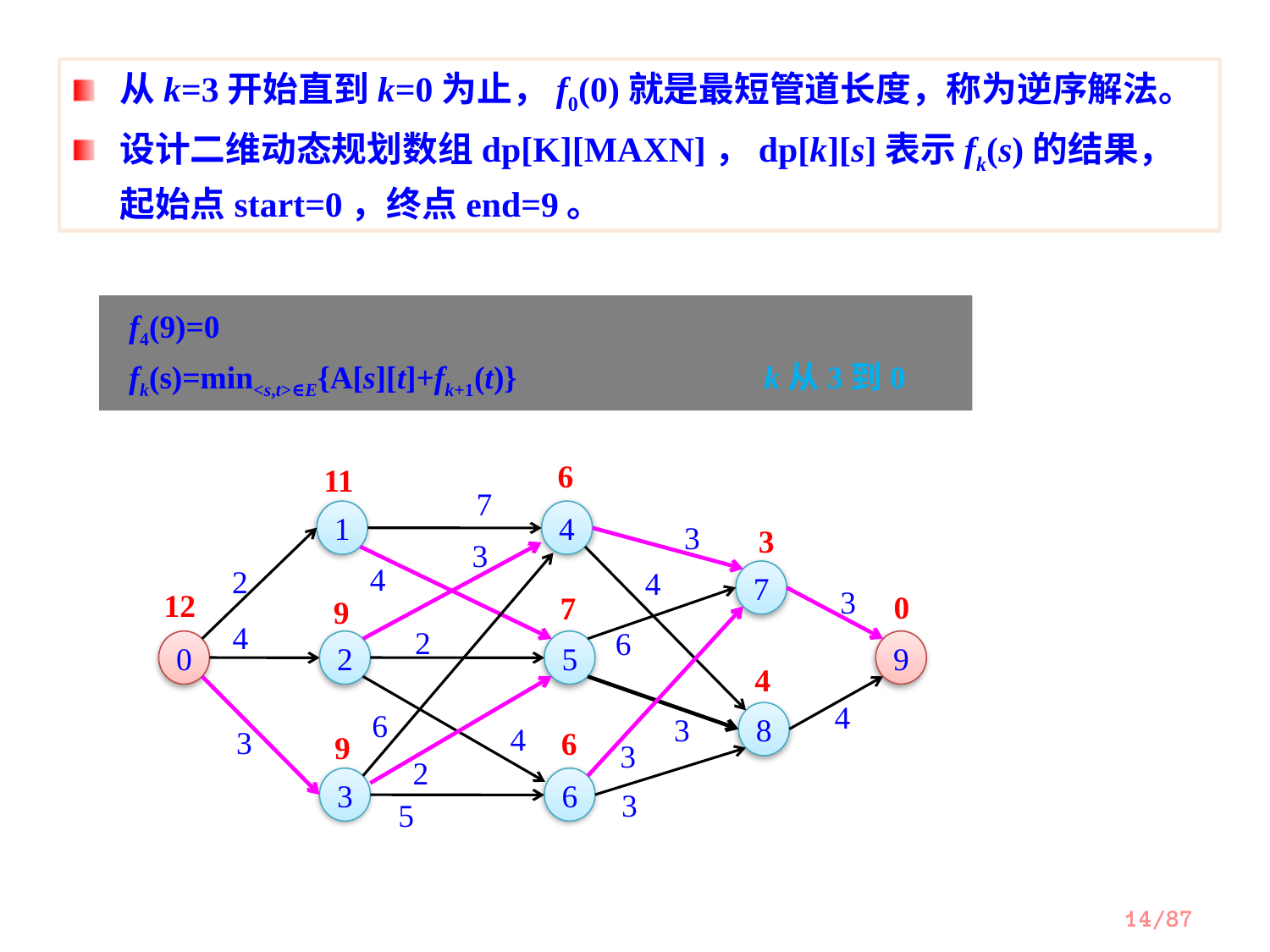

从k=3开始直到k=0为止，f0(0)就是最短管道长度，称为逆序解法。
设计二维动态规划数组dp[K][MAXN]，dp[k][s]表示fk(s)的结果，起始点start=0，终点end=9。
f4(9)=0
fk(s)=min<s,t>∈E{A[s][t]+fk+1(t)}		k从3到0
6
11
7
1
4
3
3

3

4
7
2
4
3
12
0

7
9

4
2
6
0
2
5
9

4

4
8
6
3
4
3
6
9
3

2
3
6
3

5
14/87